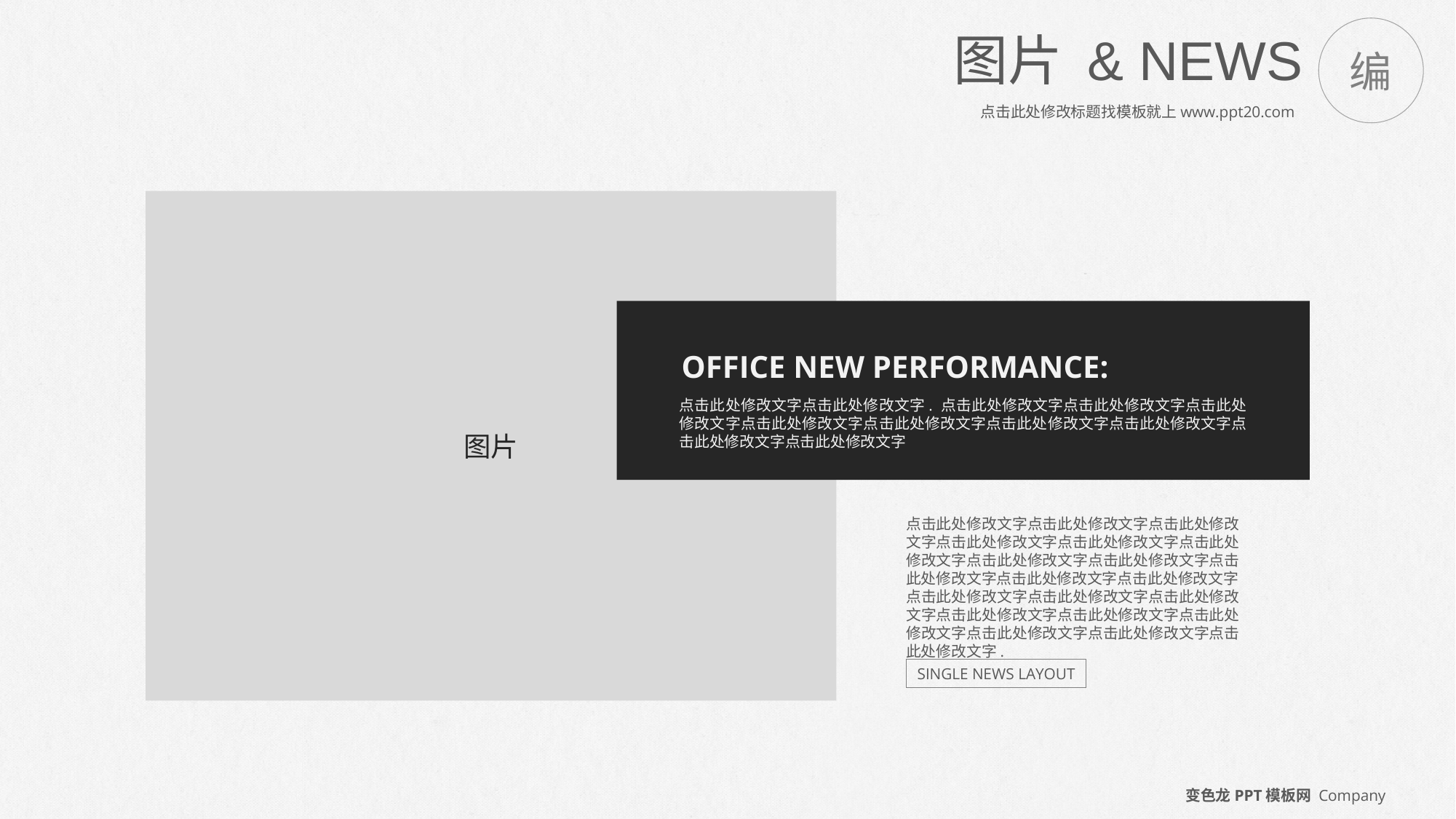

编
图片 & NEWS
点击此处修改标题找模板就上www.ppt20.com
图片

OFFICE NEW PERFORMANCE:
点击此处修改文字点击此处修改文字. 点击此处修改文字点击此处修改文字点击此处修改文字点击此处修改文字点击此处修改文字点击此处修改文字点击此处修改文字点击此处修改文字点击此处修改文字
点击此处修改文字点击此处修改文字点击此处修改文字点击此处修改文字点击此处修改文字点击此处修改文字点击此处修改文字点击此处修改文字点击此处修改文字点击此处修改文字点击此处修改文字
点击此处修改文字点击此处修改文字点击此处修改文字点击此处修改文字点击此处修改文字点击此处修改文字点击此处修改文字点击此处修改文字点击此处修改文字.
SINGLE NEWS LAYOUT
变色龙PPT模板网 Company